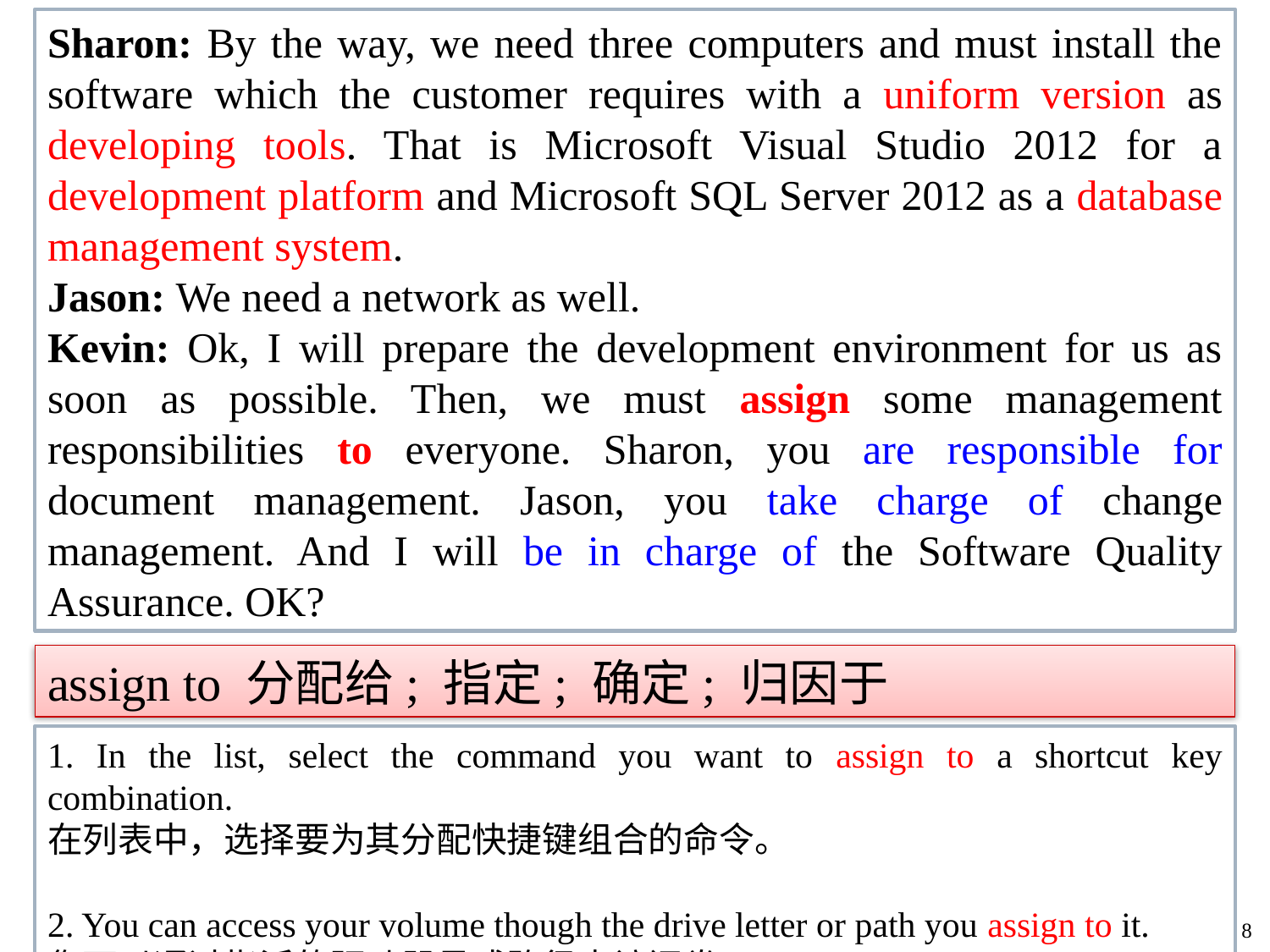

Sharon: By the way, we need three computers and must install the software which the customer requires with a uniform version as developing tools. That is Microsoft Visual Studio 2012 for a development platform and Microsoft SQL Server 2012 as a database management system.
Jason: We need a network as well.
Kevin: Ok, I will prepare the development environment for us as soon as possible. Then, we must assign some management responsibilities to everyone. Sharon, you are responsible for document management. Jason, you take charge of change management. And I will be in charge of the Software Quality Assurance. OK?
assign to 分配给; 指定; 确定; 归因于
1. In the list, select the command you want to assign to a shortcut key combination.
在列表中，选择要为其分配快捷键组合的命令。

2. You can access your volume though the drive letter or path you assign to it.
您可以通过指派的驱动器号或路径来访问卷。
8